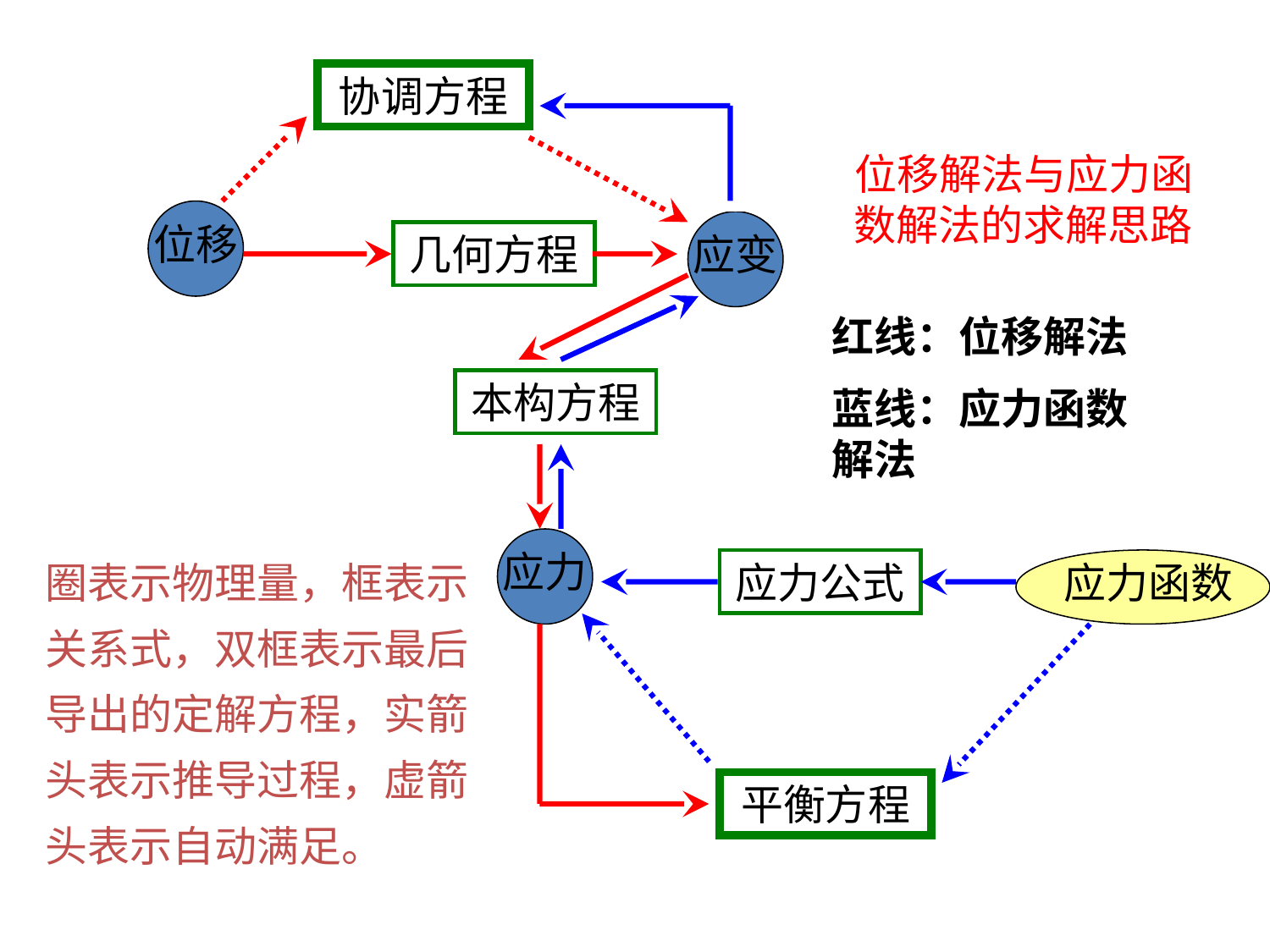

协调方程

    位移解法与应力函数解法的求解思路

位移

应变
几何方程

红线：位移解法
蓝线：应力函数解法
本构方程

应力
     圈表示物理量，框表示关系式，双框表示最后导出的定解方程，实箭头表示推导过程，虚箭头表示自动满足。
应力公式

应力函数

平衡方程
Chapter 6.4